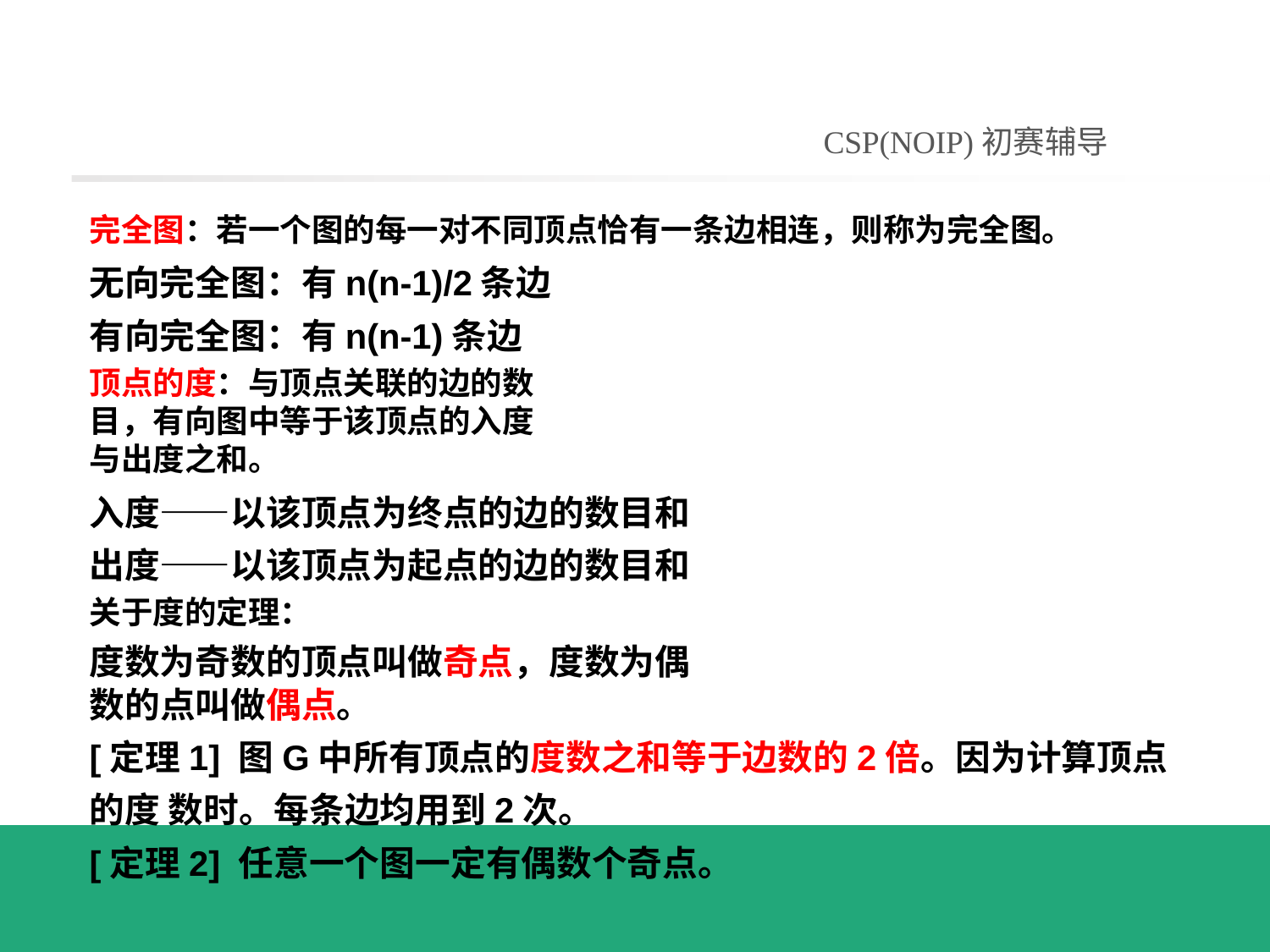

# CSP(NOIP)初赛辅导

完全图：若一个图的每一对不同顶点恰有一条边相连，则称为完全图。
无向完全图：有n(n-1)/2条边 有向完全图：有n(n-1)条边
顶点的度：与顶点关联的边的数目，有向图中等于该顶点的入度与出度之和。
入度——以该顶点为终点的边的数目和 出度——以该顶点为起点的边的数目和
关于度的定理：
度数为奇数的顶点叫做奇点，度数为偶数的点叫做偶点。
[定理1] 图G中所有顶点的度数之和等于边数的2倍。因为计算顶点的度 数时。每条边均用到2次。
[定理2] 任意一个图一定有偶数个奇点。